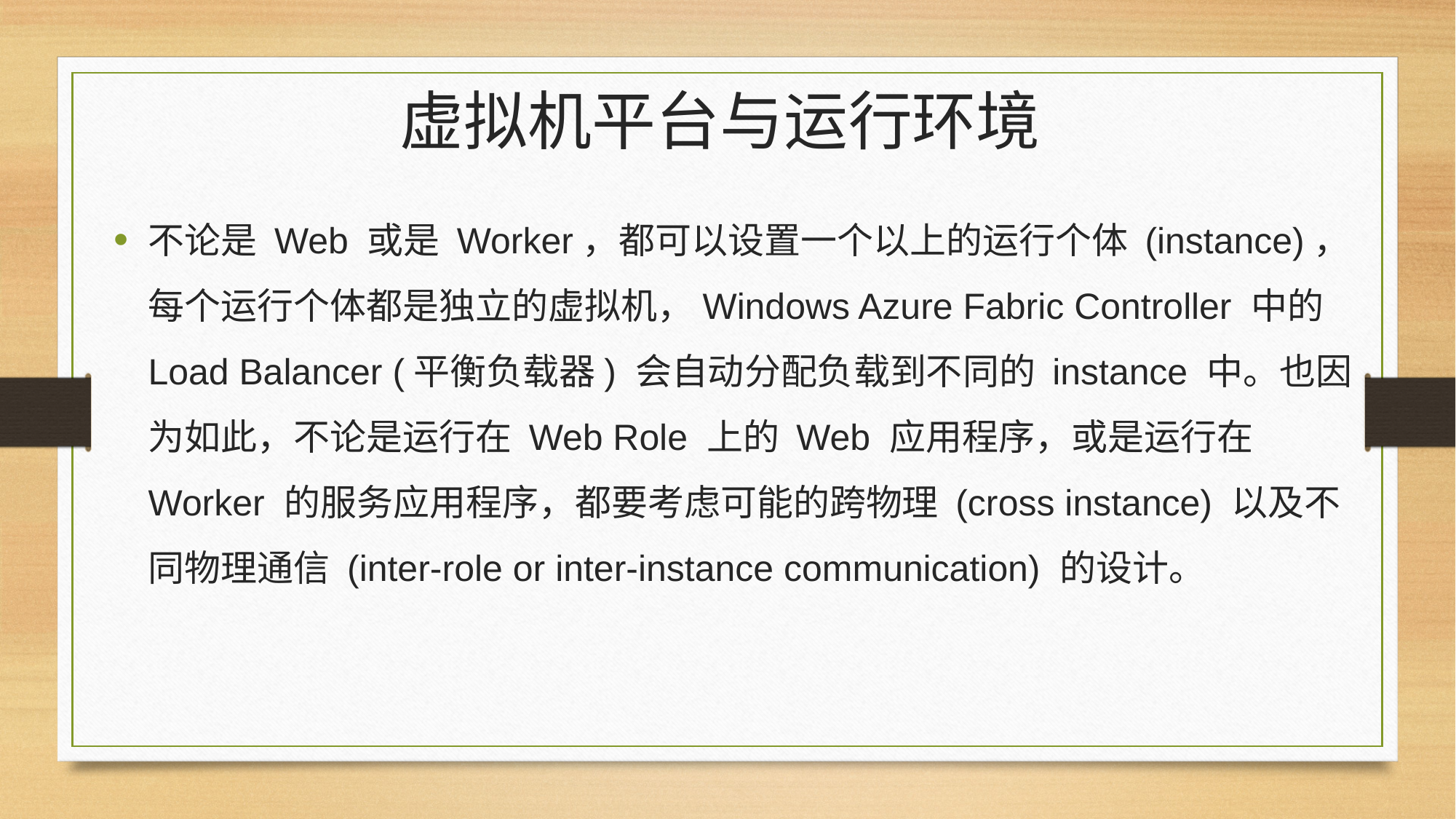

# 虚拟机平台与运行环境
不论是 Web 或是 Worker，都可以设置一个以上的运行个体 (instance)，每个运行个体都是独立的虚拟机，Windows Azure Fabric Controller 中的 Load Balancer (平衡负载器) 会自动分配负载到不同的 instance 中。也因为如此，不论是运行在 Web Role 上的 Web 应用程序，或是运行在 Worker 的服务应用程序，都要考虑可能的跨物理 (cross instance) 以及不同物理通信 (inter-role or inter-instance communication) 的设计。